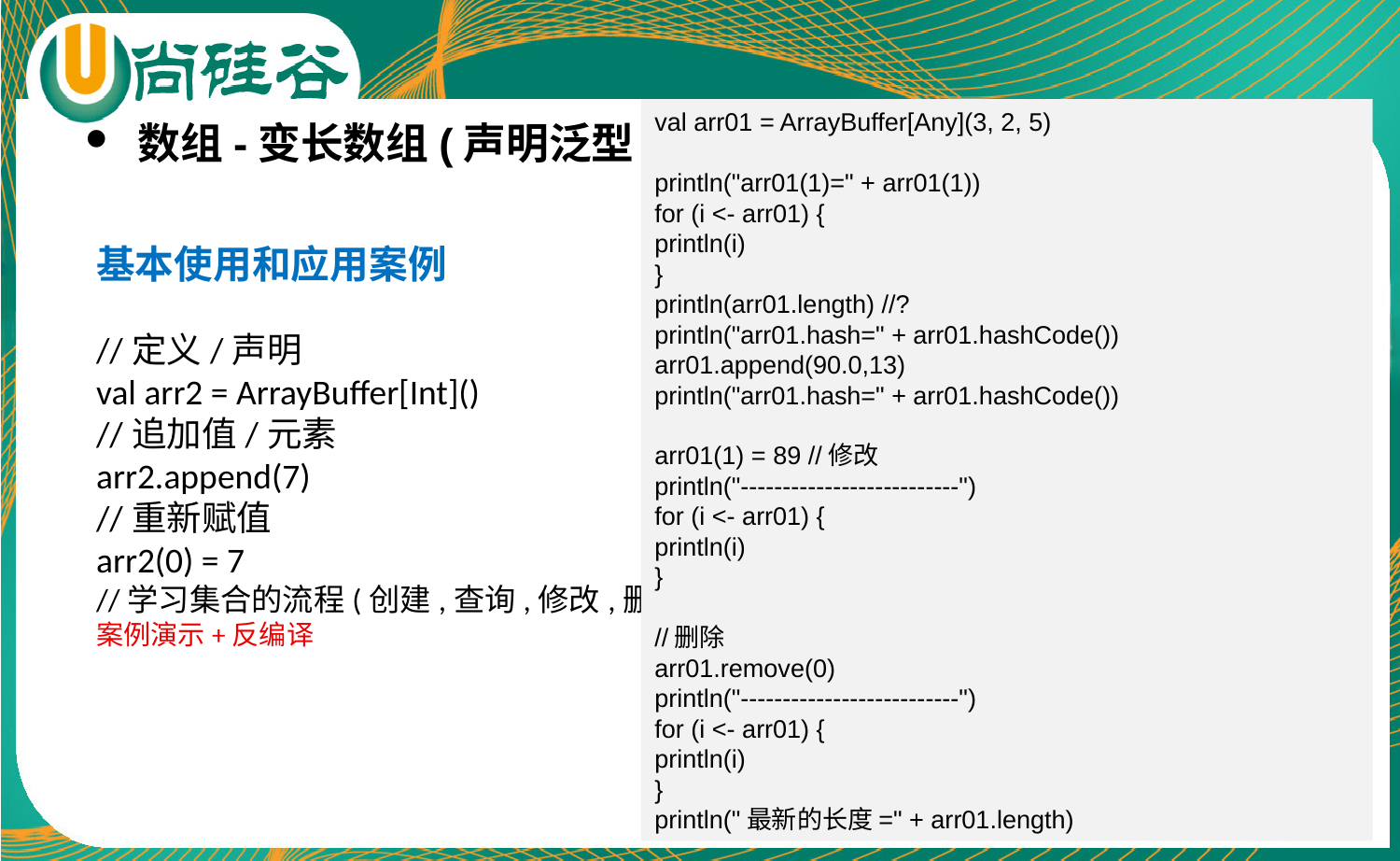

val arr01 = ArrayBuffer[Any](3, 2, 5)

println("arr01(1)=" + arr01(1))
for (i <- arr01) {
println(i)
}
println(arr01.length) //?
println("arr01.hash=" + arr01.hashCode())
arr01.append(90.0,13)
println("arr01.hash=" + arr01.hashCode())

arr01(1) = 89 //修改
println("--------------------------")
for (i <- arr01) {
println(i)
}

//删除
arr01.remove(0)
println("--------------------------")
for (i <- arr01) {
println(i)
}
println("最新的长度=" + arr01.length)
数组-变长数组(声明泛型)

基本使用和应用案例

//定义/声明
val arr2 = ArrayBuffer[Int]()
//追加值/元素
arr2.append(7)
//重新赋值
arr2(0) = 7
//学习集合的流程(创建,查询,修改,删除)
案例演示+反编译